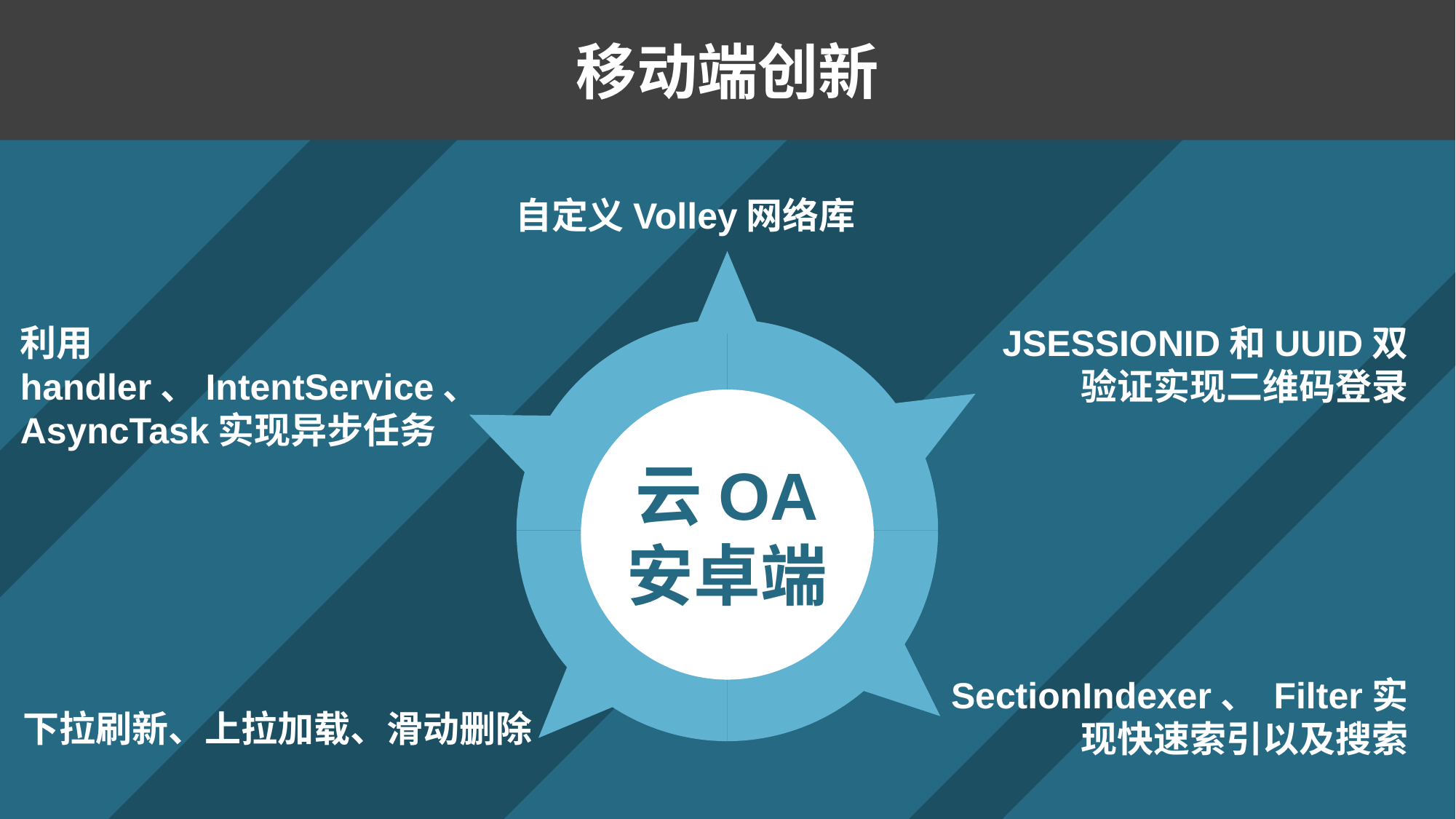

移动端创新
自定义Volley网络库

### Chart

| Category | 销售额 |
|---|---|
| 第一季度 | 4.0 |
| 第二季度 | 4.0 |
| 第三季度 | 4.0 |
| 第四季度 | 4.0 |
利用handler、IntentService、AsyncTask实现异步任务
JSESSIONID和UUID双验证实现二维码登录

云OA
安卓端

SectionIndexer、 Filter实现快速索引以及搜索

下拉刷新、上拉加载、滑动删除